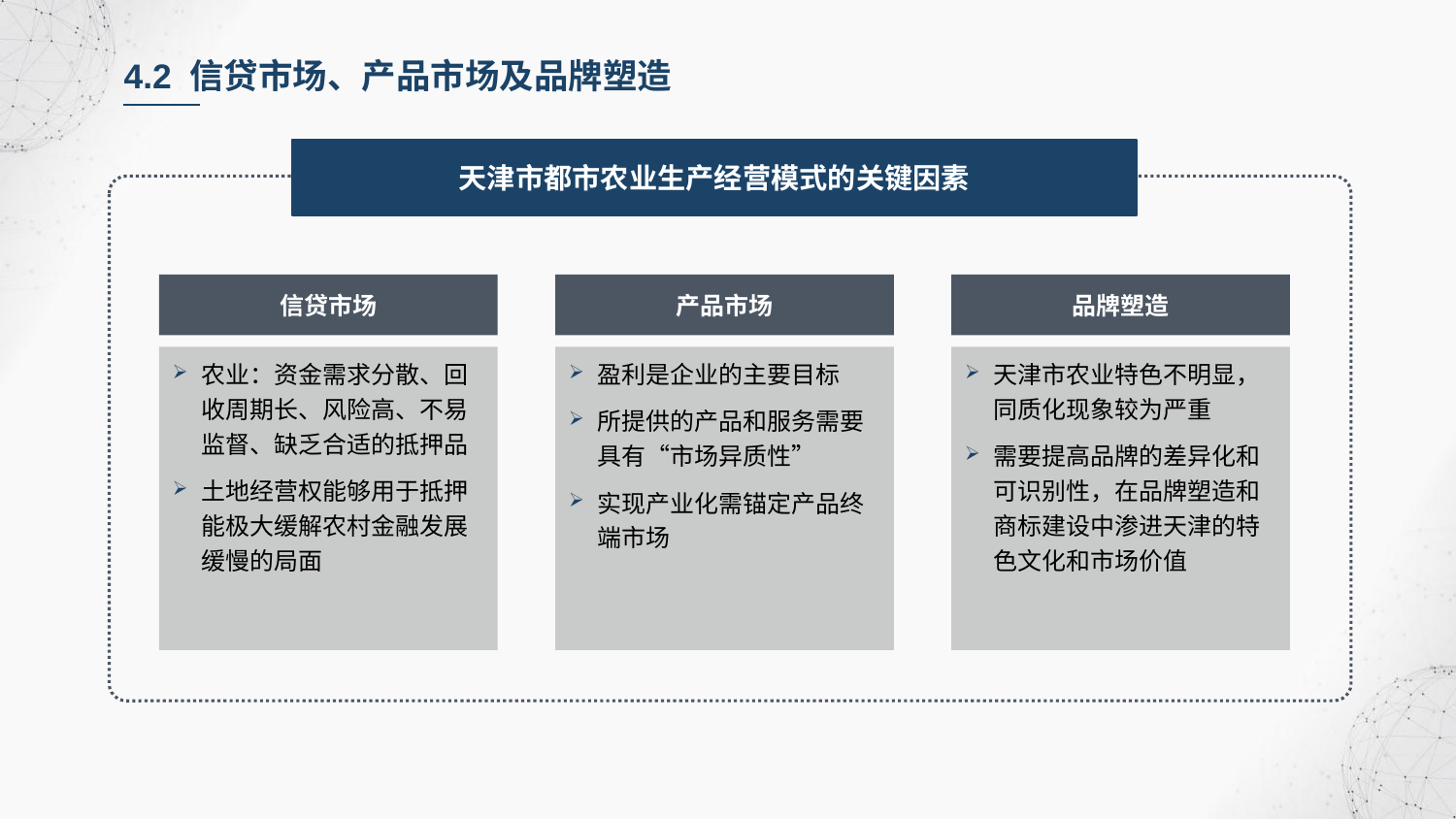

4.2 信贷市场、产品市场及品牌塑造
天津市都市农业生产经营模式的关键因素

信贷市场
产品市场
品牌塑造
盈利是企业的主要目标
所提供的产品和服务需要具有“市场异质性”
实现产业化需锚定产品终端市场
天津市农业特色不明显，同质化现象较为严重
需要提高品牌的差异化和可识别性，在品牌塑造和商标建设中渗进天津的特色文化和市场价值
农业：资金需求分散、回收周期长、风险高、不易监督、缺乏合适的抵押品
土地经营权能够用于抵押能极大缓解农村金融发展缓慢的局面